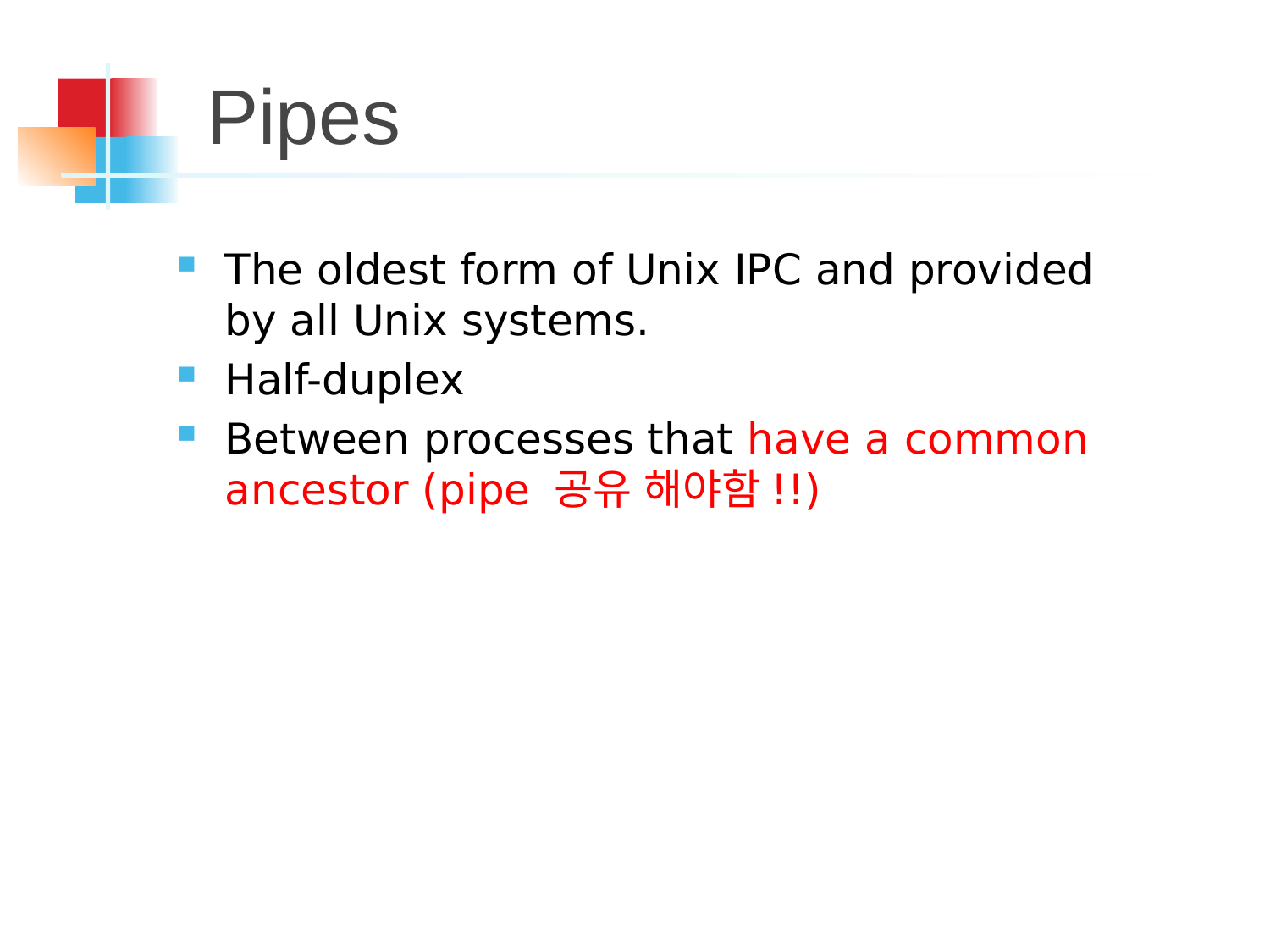

Pipes
The oldest form of Unix IPC and provided by all Unix systems.
Half-duplex
Between processes that have a common ancestor (pipe 공유 해야함!!)